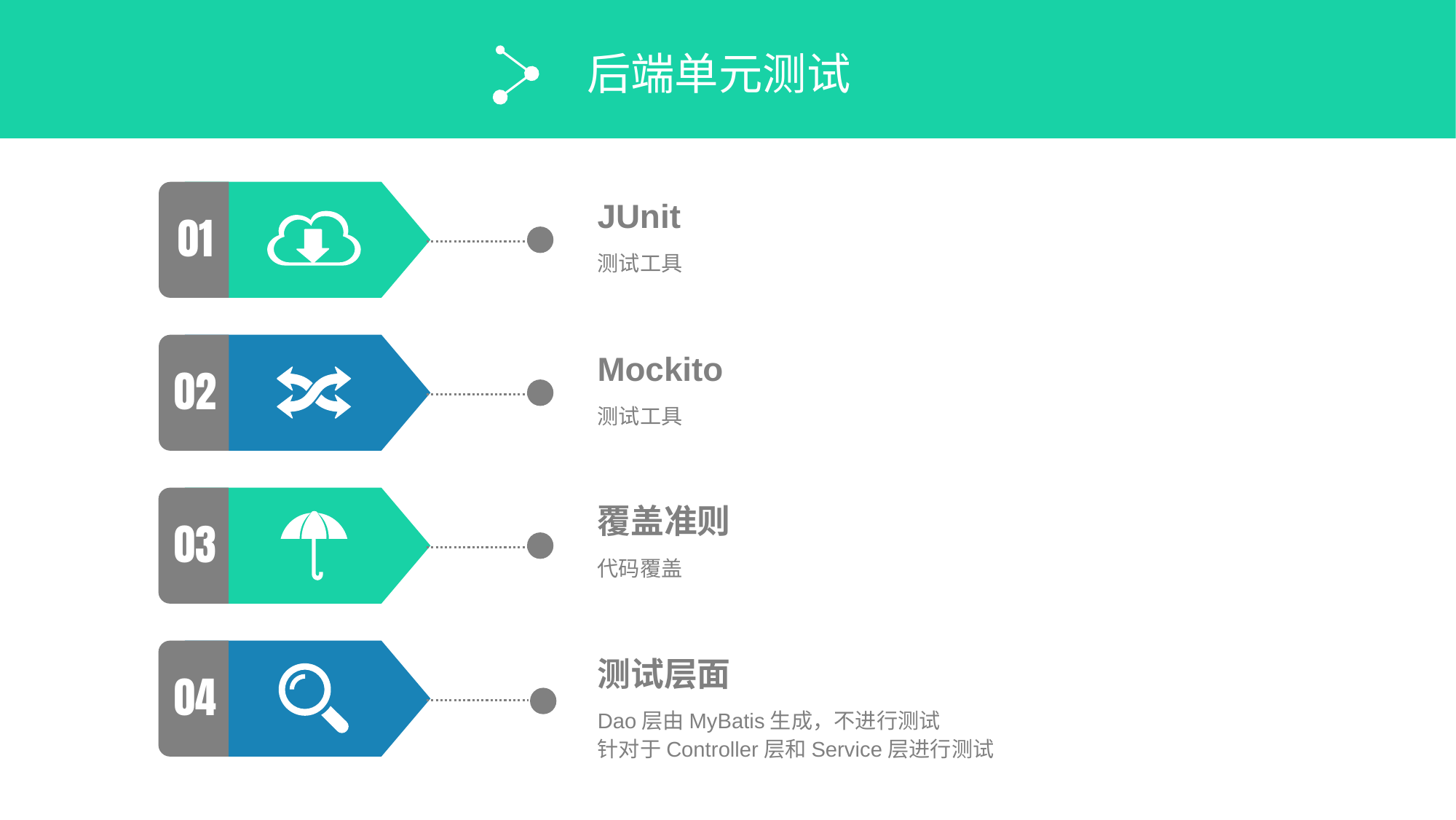

后端单元测试

01

JUnit
测试工具

02

Mockito
测试工具

03

覆盖准则
代码覆盖

04

测试层面
Dao层由MyBatis生成，不进行测试
针对于Controller层和Service层进行测试